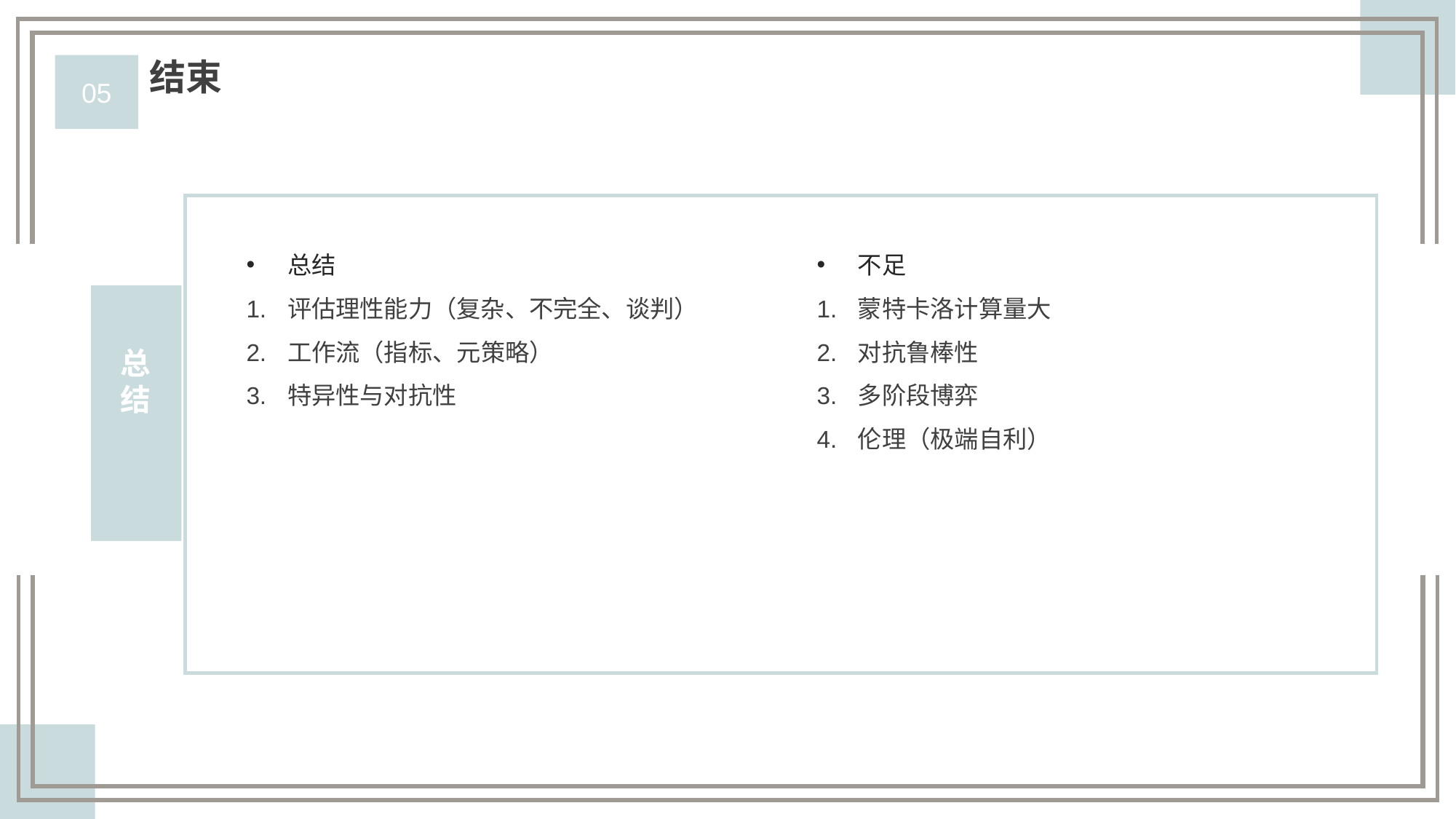

结束
05

总结
评估理性能力（复杂、不完全、谈判）
工作流（指标、元策略）
特异性与对抗性
不足
蒙特卡洛计算量大
对抗鲁棒性
多阶段博弈
伦理（极端自利）

总结